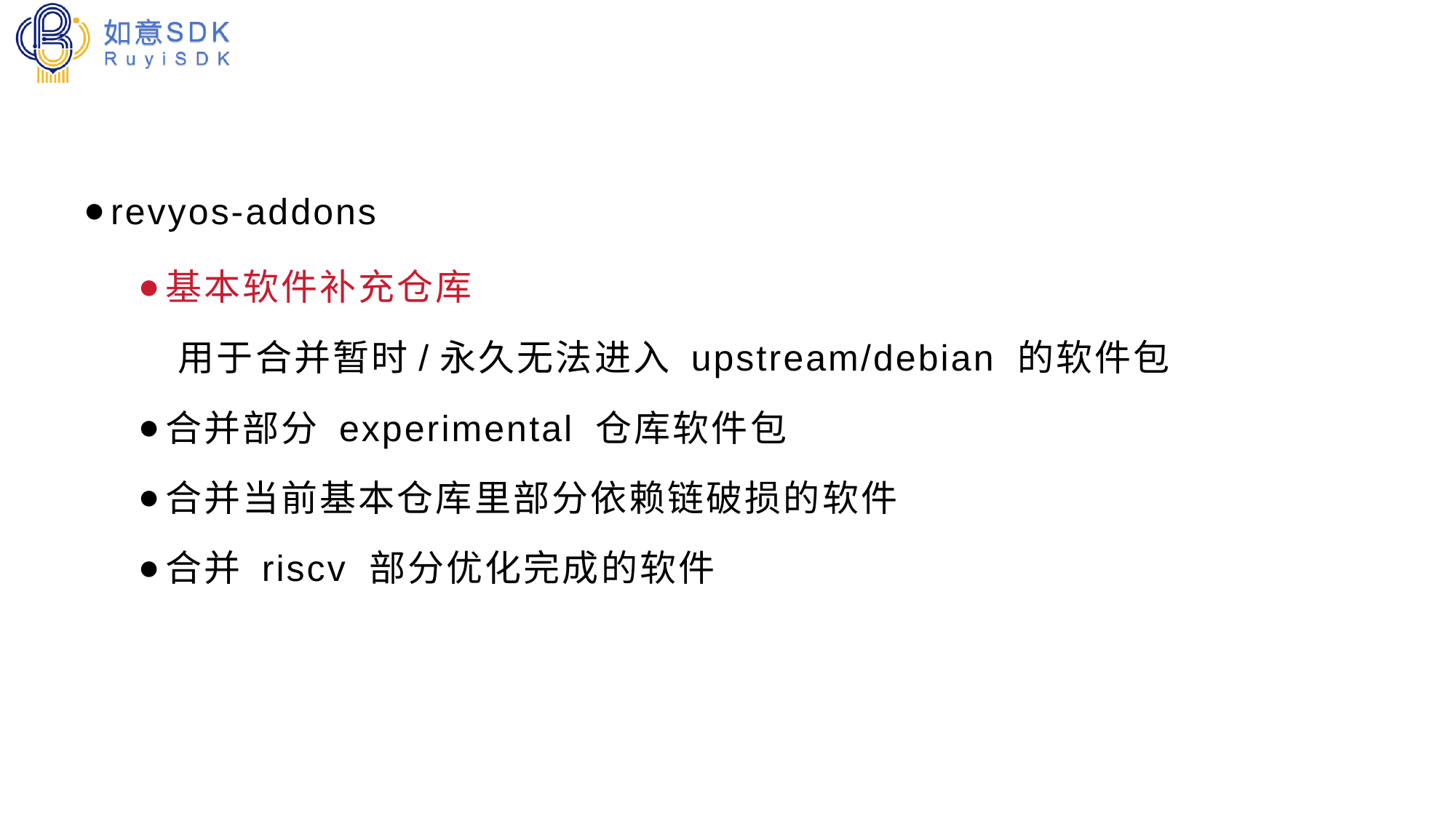

仓库内容
revyos-addons
基本软件补充仓库
   用于合并暂时/永久无法进入 upstream/debian 的软件包
合并部分 experimental 仓库软件包
合并当前基本仓库里部分依赖链破损的软件
合并 riscv 部分优化完成的软件